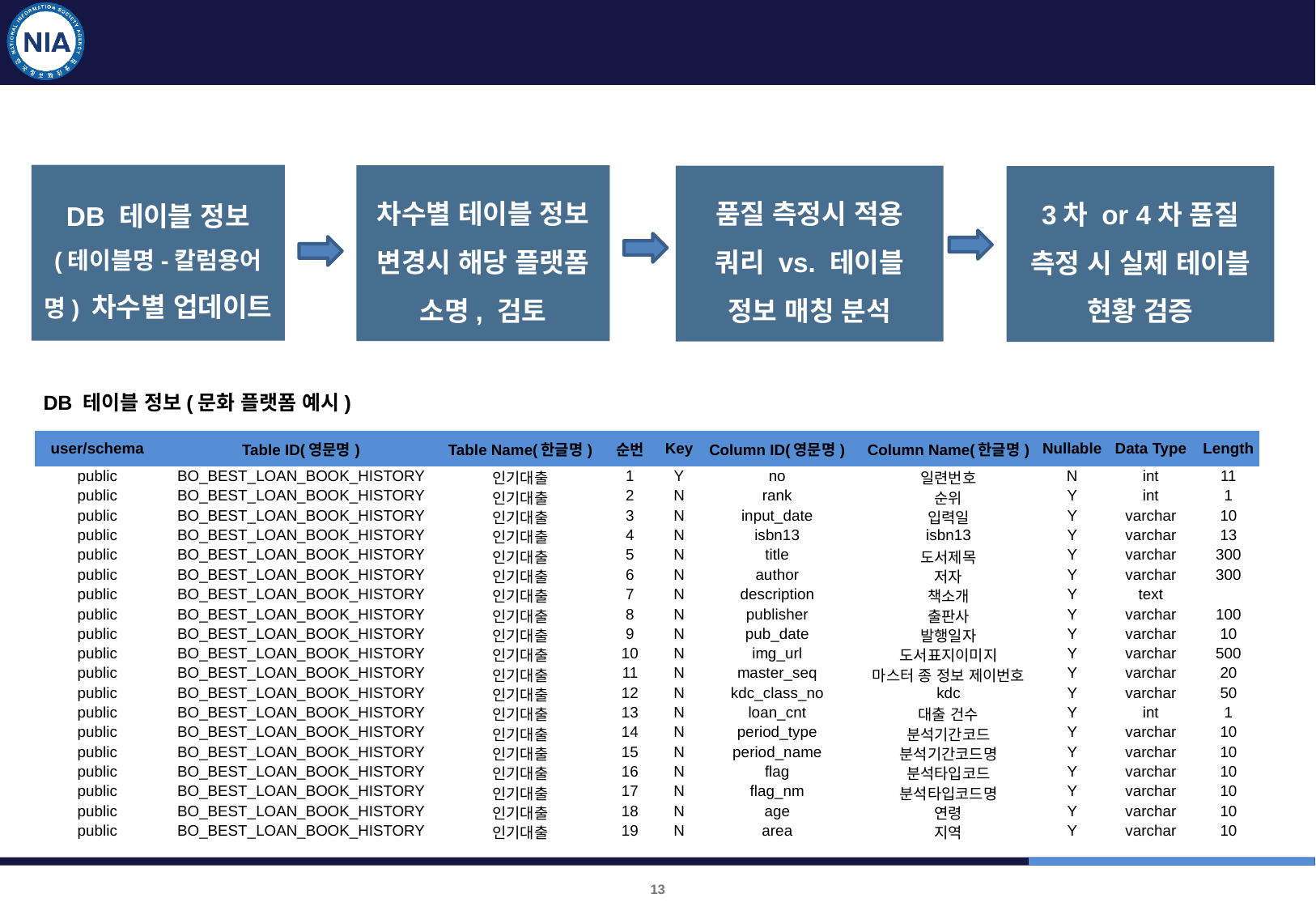

2차 품질진단
전수 데이터 확인 방안
DB 테이블 정보
(테이블명-칼럼용어명) 차수별 업데이트
차수별 테이블 정보 변경시 해당 플랫폼 소명, 검토
품질 측정시 적용 쿼리 vs. 테이블 정보 매칭 분석
3차 or 4차 품질 측정 시 실제 테이블 현황 검증

DB 테이블 정보(문화 플랫폼 예시)
| user/schema | Table ID(영문명) | Table Name(한글명) | 순번 | Key | Column ID(영문명) | Column Name(한글명) | Nullable | Data Type | Length |
| --- | --- | --- | --- | --- | --- | --- | --- | --- | --- |
| public | BO\_BEST\_LOAN\_BOOK\_HISTORY | 인기대출 | 1 | Y | no | 일련번호 | N | int | 11 |
| public | BO\_BEST\_LOAN\_BOOK\_HISTORY | 인기대출 | 2 | N | rank | 순위 | Y | int | 1 |
| public | BO\_BEST\_LOAN\_BOOK\_HISTORY | 인기대출 | 3 | N | input\_date | 입력일 | Y | varchar | 10 |
| public | BO\_BEST\_LOAN\_BOOK\_HISTORY | 인기대출 | 4 | N | isbn13 | isbn13 | Y | varchar | 13 |
| public | BO\_BEST\_LOAN\_BOOK\_HISTORY | 인기대출 | 5 | N | title | 도서제목 | Y | varchar | 300 |
| public | BO\_BEST\_LOAN\_BOOK\_HISTORY | 인기대출 | 6 | N | author | 저자 | Y | varchar | 300 |
| public | BO\_BEST\_LOAN\_BOOK\_HISTORY | 인기대출 | 7 | N | description | 책소개 | Y | text |  |
| public | BO\_BEST\_LOAN\_BOOK\_HISTORY | 인기대출 | 8 | N | publisher | 출판사 | Y | varchar | 100 |
| public | BO\_BEST\_LOAN\_BOOK\_HISTORY | 인기대출 | 9 | N | pub\_date | 발행일자 | Y | varchar | 10 |
| public | BO\_BEST\_LOAN\_BOOK\_HISTORY | 인기대출 | 10 | N | img\_url | 도서표지이미지 | Y | varchar | 500 |
| public | BO\_BEST\_LOAN\_BOOK\_HISTORY | 인기대출 | 11 | N | master\_seq | 마스터 종 정보 제이번호 | Y | varchar | 20 |
| public | BO\_BEST\_LOAN\_BOOK\_HISTORY | 인기대출 | 12 | N | kdc\_class\_no | kdc | Y | varchar | 50 |
| public | BO\_BEST\_LOAN\_BOOK\_HISTORY | 인기대출 | 13 | N | loan\_cnt | 대출 건수 | Y | int | 1 |
| public | BO\_BEST\_LOAN\_BOOK\_HISTORY | 인기대출 | 14 | N | period\_type | 분석기간코드 | Y | varchar | 10 |
| public | BO\_BEST\_LOAN\_BOOK\_HISTORY | 인기대출 | 15 | N | period\_name | 분석기간코드명 | Y | varchar | 10 |
| public | BO\_BEST\_LOAN\_BOOK\_HISTORY | 인기대출 | 16 | N | flag | 분석타입코드 | Y | varchar | 10 |
| public | BO\_BEST\_LOAN\_BOOK\_HISTORY | 인기대출 | 17 | N | flag\_nm | 분석타입코드명 | Y | varchar | 10 |
| public | BO\_BEST\_LOAN\_BOOK\_HISTORY | 인기대출 | 18 | N | age | 연령 | Y | varchar | 10 |
| public | BO\_BEST\_LOAN\_BOOK\_HISTORY | 인기대출 | 19 | N | area | 지역 | Y | varchar | 10 |